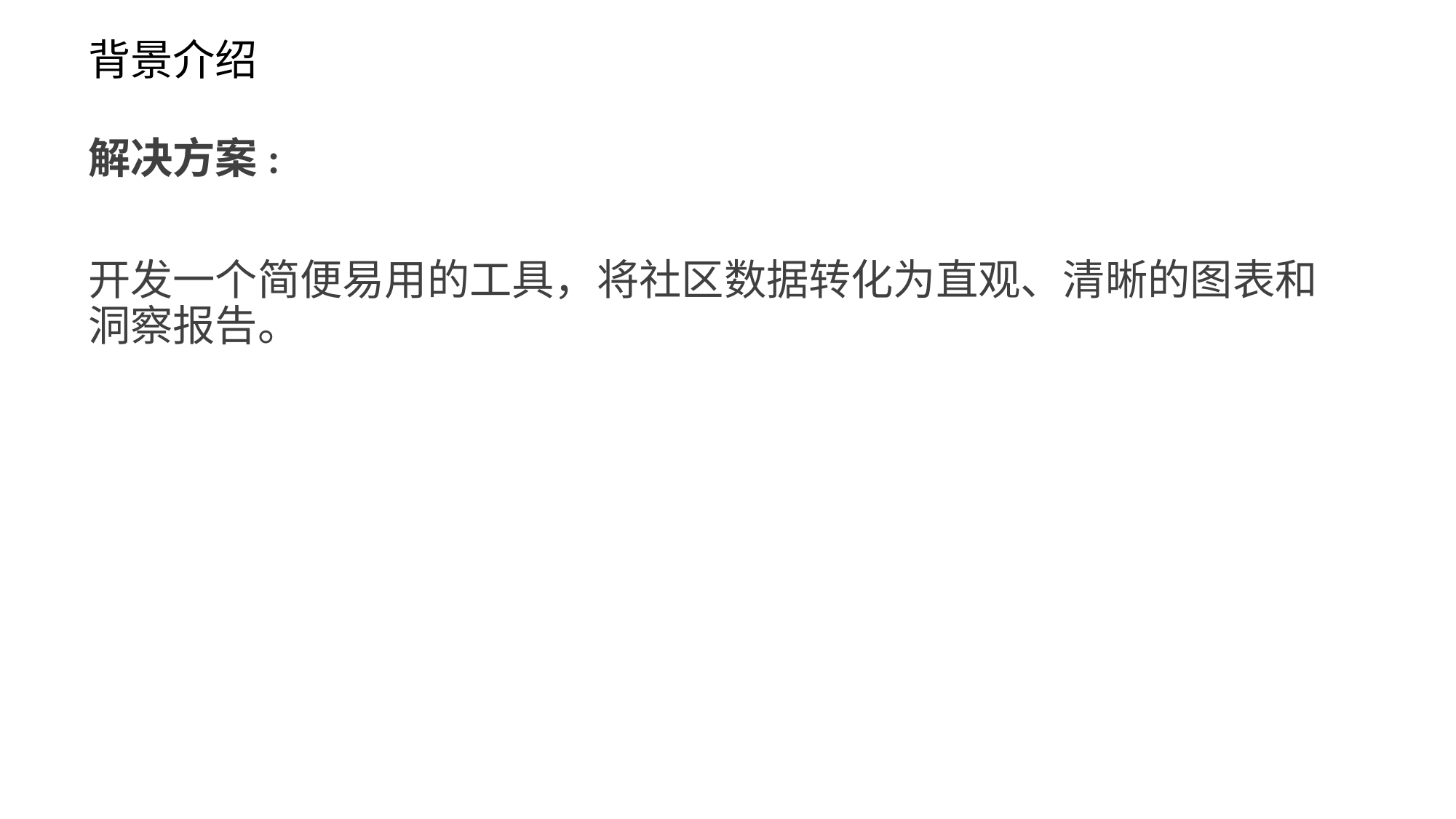

# 背景介绍
解决方案:

开发一个简便易用的工具，将社区数据转化为直观、清晰的图表和洞察报告。